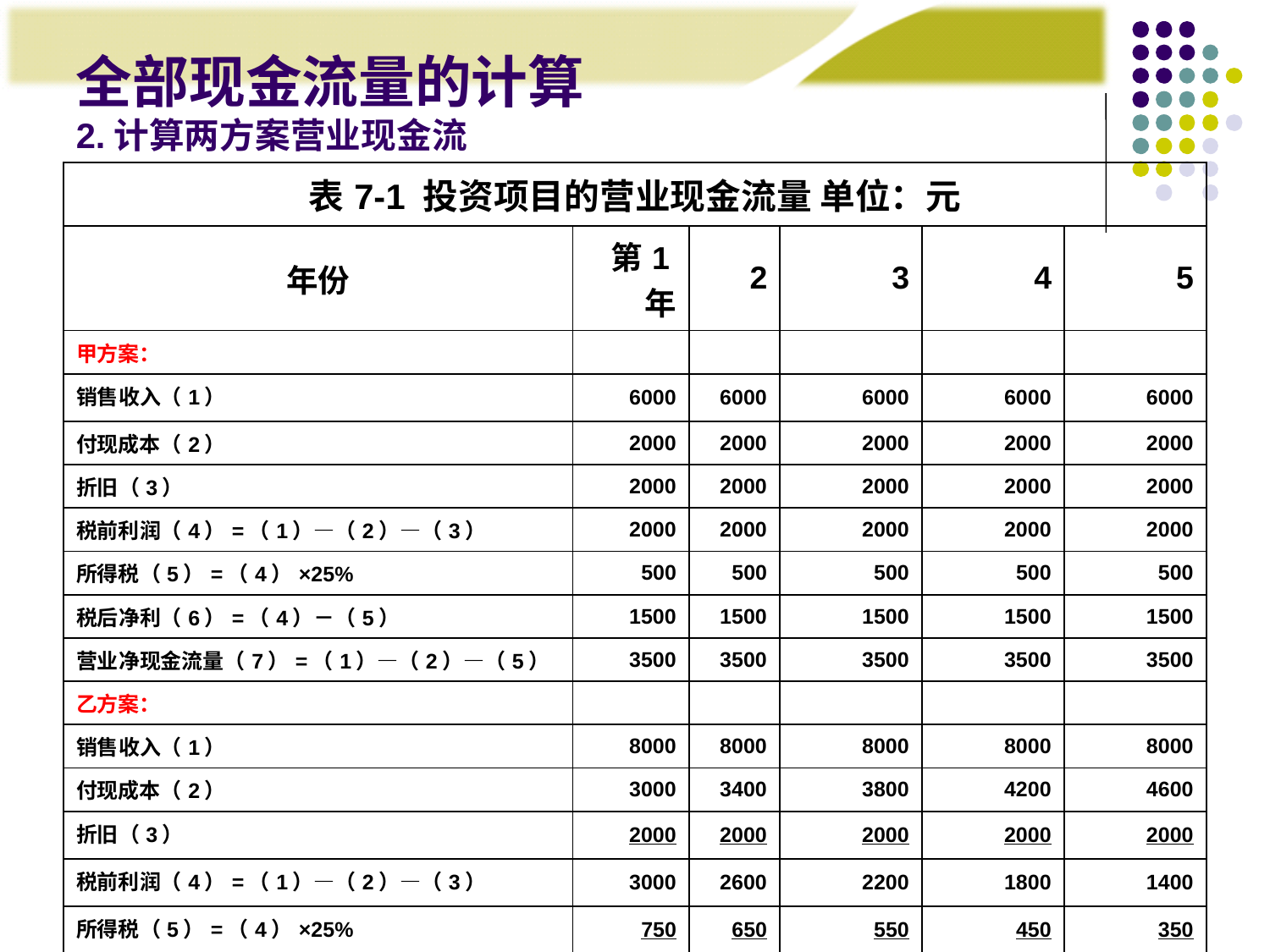

# 全部现金流量的计算 2.计算两方案营业现金流
| 表7-1 投资项目的营业现金流量 单位：元 |  |  |  |  |  |
| --- | --- | --- | --- | --- | --- |
| 年份 | 第1年 | 2 | 3 | 4 | 5 |
| 甲方案： |  |  |  |  |  |
| 销售收入（1） | 6000 | 6000 | 6000 | 6000 | 6000 |
| 付现成本（2） | 2000 | 2000 | 2000 | 2000 | 2000 |
| 折旧（3） | 2000 | 2000 | 2000 | 2000 | 2000 |
| 税前利润（4）=（1）―（2）―（3） | 2000 | 2000 | 2000 | 2000 | 2000 |
| 所得税（5）=（4）×25% | 500 | 500 | 500 | 500 | 500 |
| 税后净利（6）=（4）－（5） | 1500 | 1500 | 1500 | 1500 | 1500 |
| 营业净现金流量（7）=（1）―（2）―（5） | 3500 | 3500 | 3500 | 3500 | 3500 |
| 乙方案： |  |  |  |  |  |
| 销售收入（1） | 8000 | 8000 | 8000 | 8000 | 8000 |
| 付现成本（2） | 3000 | 3400 | 3800 | 4200 | 4600 |
| 折旧（3） | 2000 | 2000 | 2000 | 2000 | 2000 |
| 税前利润（4）=（1）―（2）―（3） | 3000 | 2600 | 2200 | 1800 | 1400 |
| 所得税（5）=（4）×25% | 750 | 650 | 550 | 450 | 350 |
| 税后净利（6）=（4）－（5） | 2250 | 1950 | 1650 | 1350 | 1050 |
| 营业净现金流量（7）=（1）―（2）―（5） | 4250 | 3950 | 3650 | 3350 | 3050 |